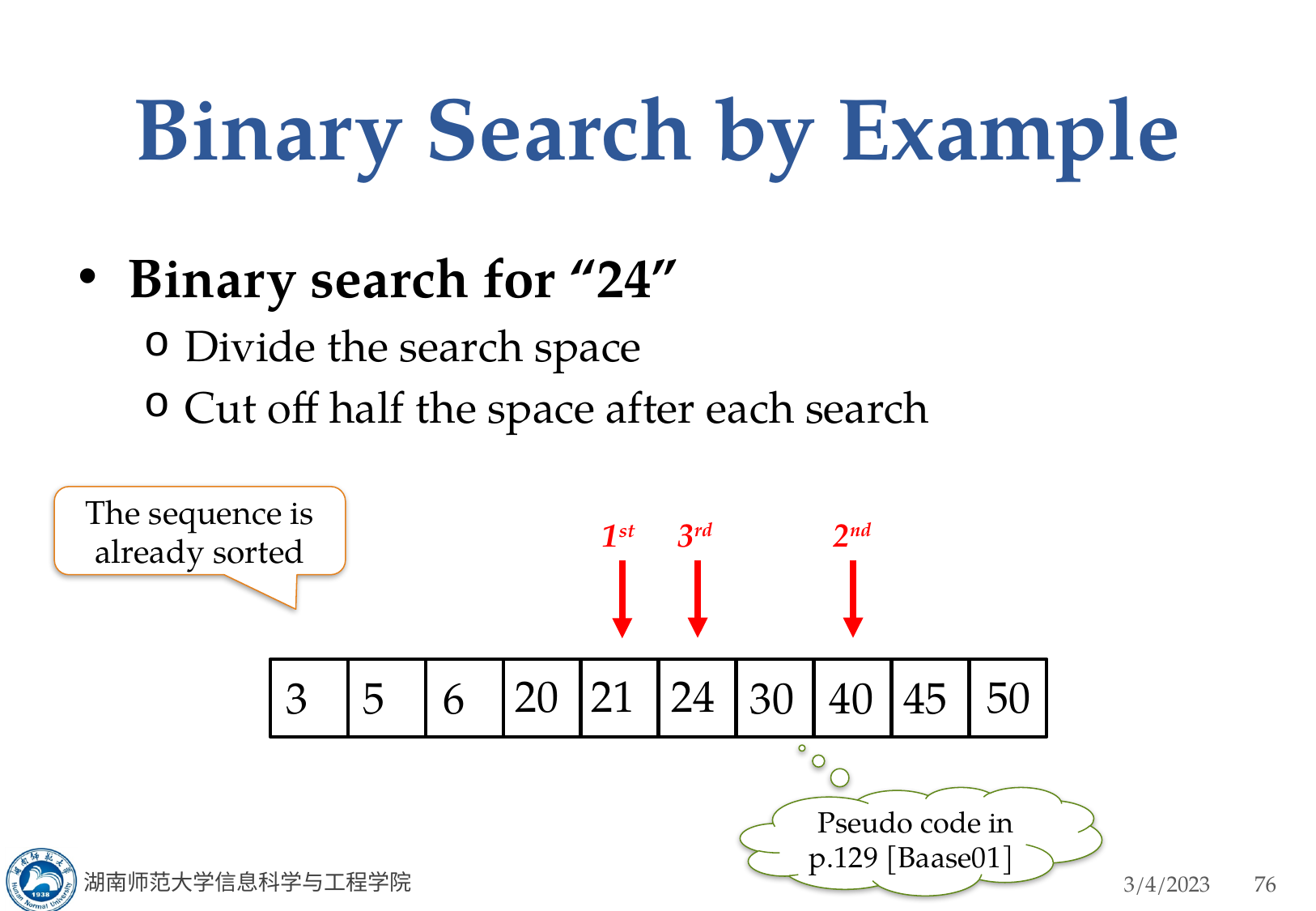

# Binary Search by Example
Binary search for “24”
Divide the search space
Cut off half the space after each search
The sequence is already sorted
3rd
2nd
1st

24
21
20
50
6
45
5
3
40
30
Pseudo code in p.129 [Baase01]
湖南师范大学信息科学与工程学院
3/4/2023
76